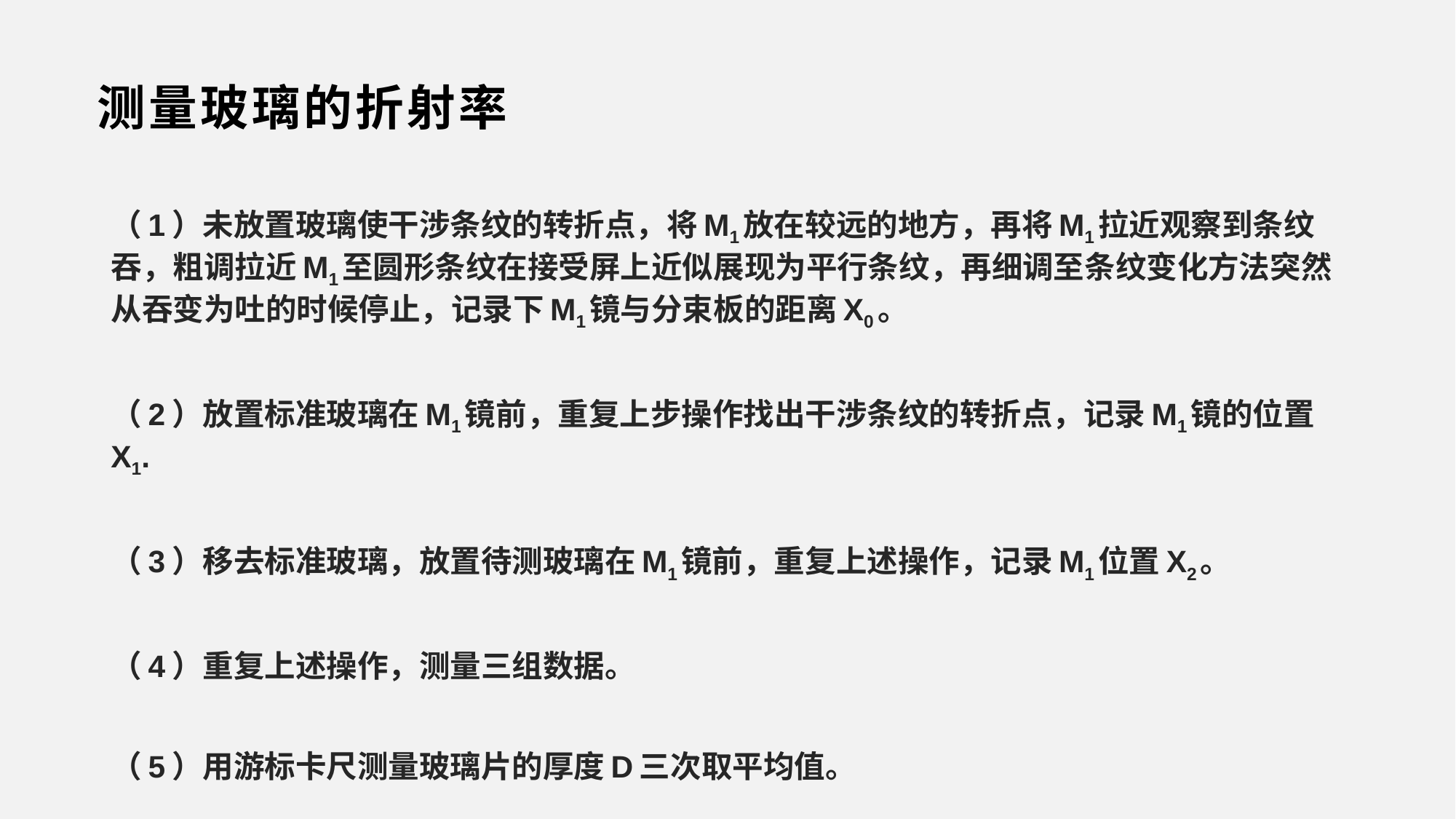

# 测量玻璃的折射率
（1）未放置玻璃使干涉条纹的转折点，将M1放在较远的地方，再将M1拉近观察到条纹吞，粗调拉近M1至圆形条纹在接受屏上近似展现为平行条纹，再细调至条纹变化方法突然从吞变为吐的时候停止，记录下M1镜与分束板的距离X0。

（2）放置标准玻璃在M1镜前，重复上步操作找出干涉条纹的转折点，记录M1镜的位置X1.

（3）移去标准玻璃，放置待测玻璃在M1镜前，重复上述操作，记录M1位置X2。

（4）重复上述操作，测量三组数据。

（5）用游标卡尺测量玻璃片的厚度D三次取平均值。